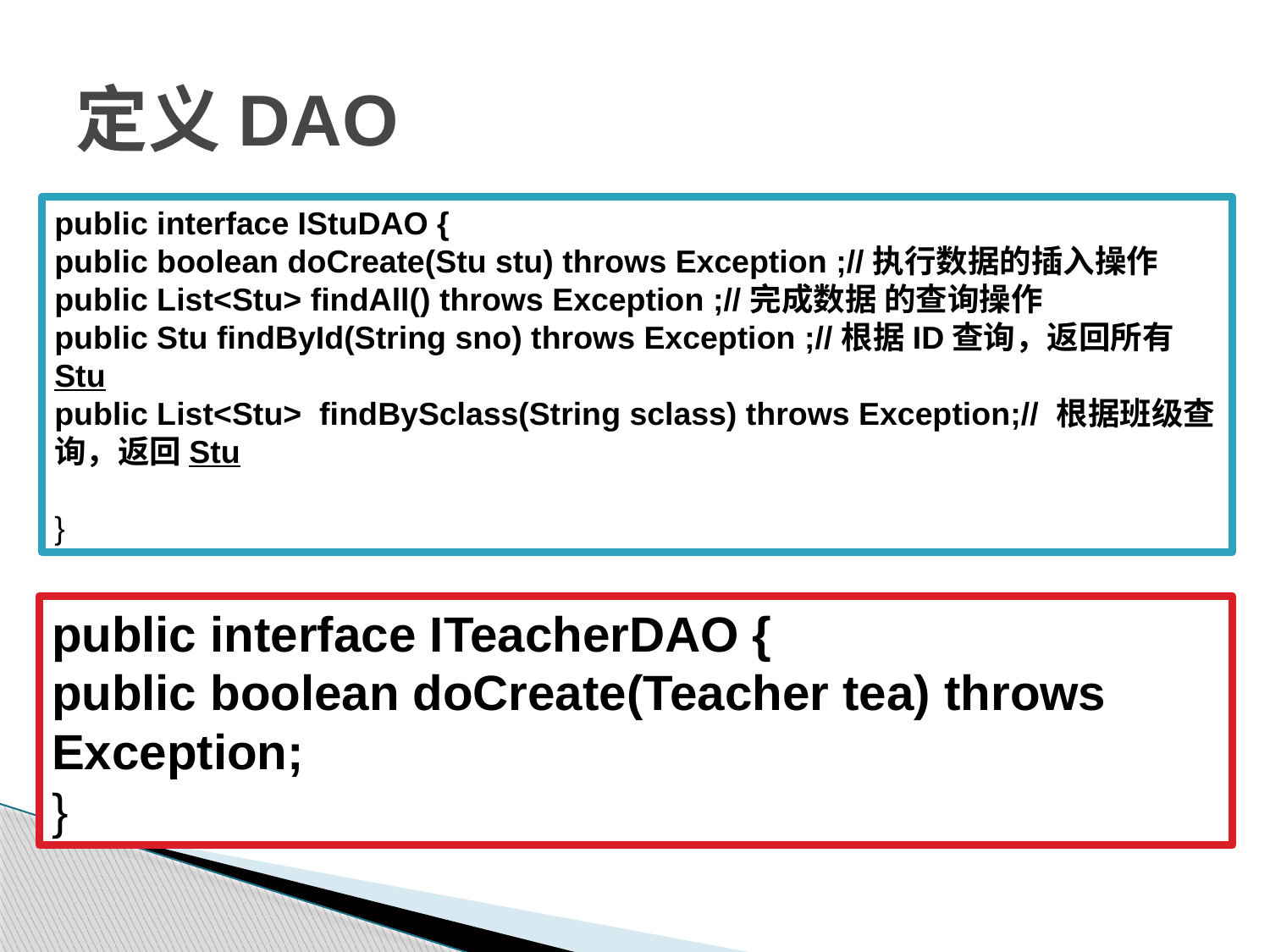

# 定义DAO
public interface IStuDAO {
public boolean doCreate(Stu stu) throws Exception ;//执行数据的插入操作
public List<Stu> findAll() throws Exception ;//完成数据 的查询操作
public Stu findById(String sno) throws Exception ;//根据ID查询，返回所有Stu
public List<Stu>  findBySclass(String sclass) throws Exception;// 根据班级查询，返回Stu

}

public interface ITeacherDAO {
public boolean doCreate(Teacher tea) throws Exception;
}